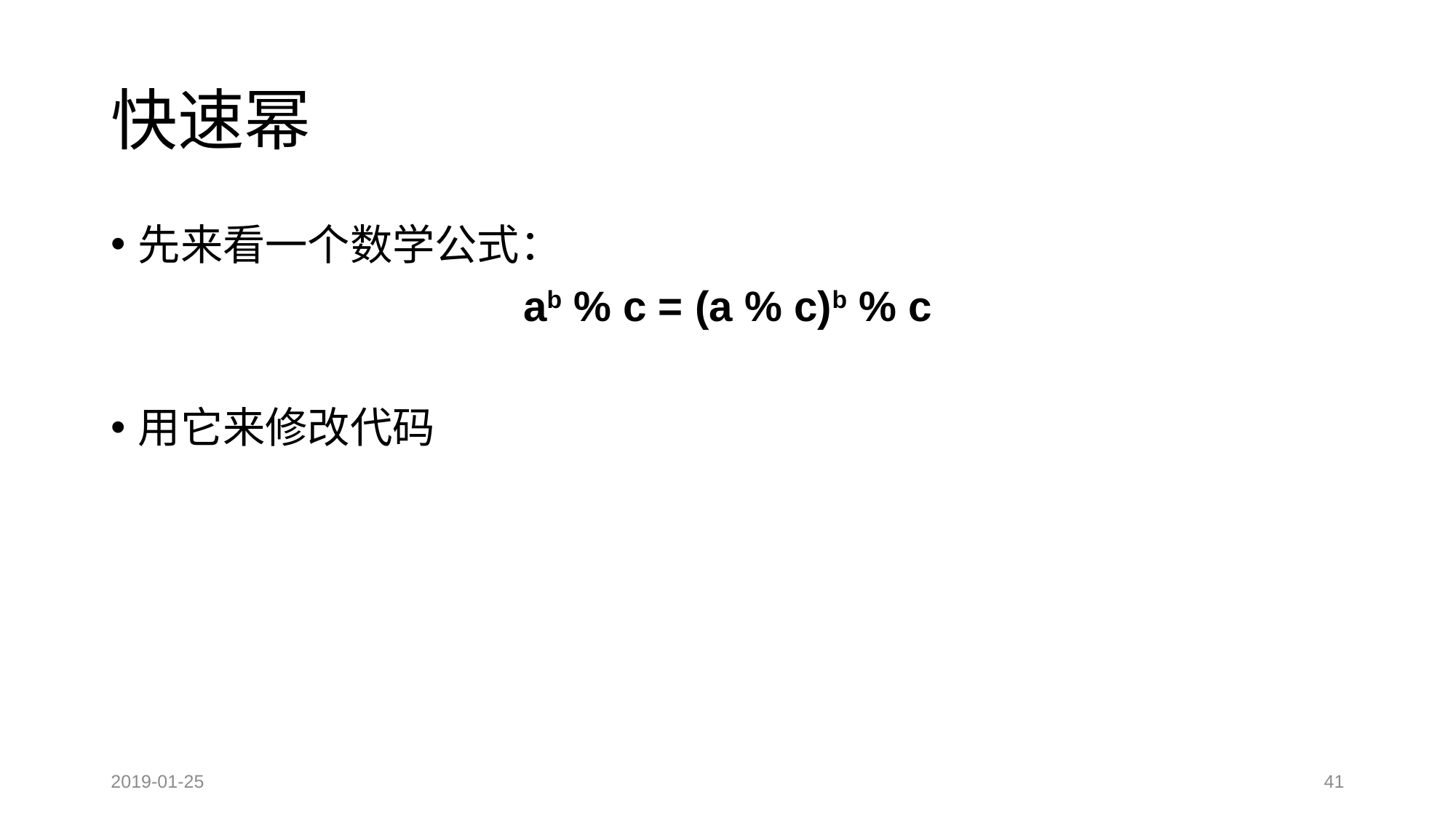

# 快速幂
先来看一个数学公式：
ab % c = (a % c)b % c

用它来修改代码

2019-01-25
41